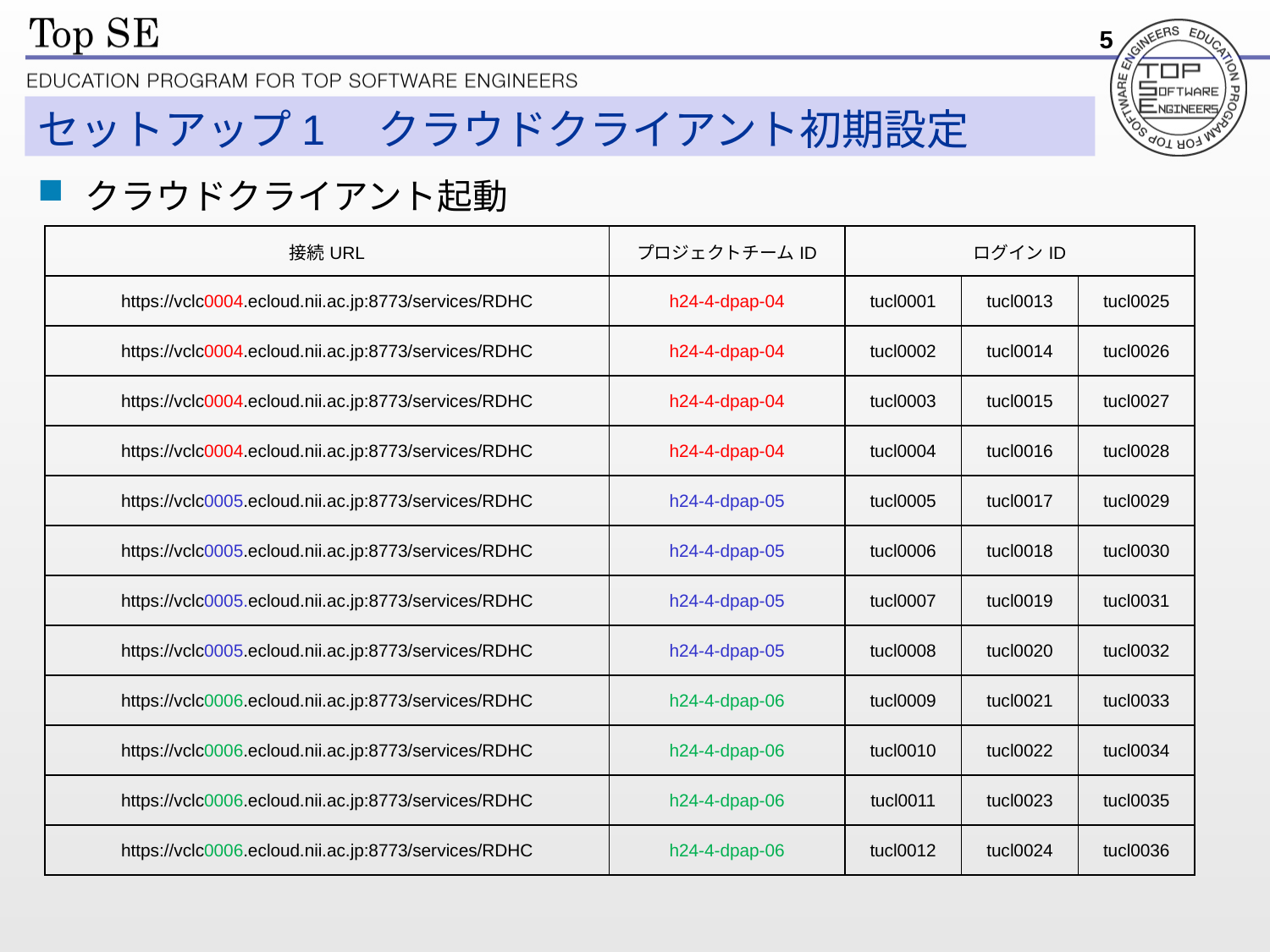

5
# セットアップ1　クラウドクライアント初期設定
クラウドクライアント起動
| 接続URL | プロジェクトチームID | ログインID |  |  |
| --- | --- | --- | --- | --- |
| https://vclc0004.ecloud.nii.ac.jp:8773/services/RDHC | h24-4-dpap-04 | tucl0001 | tucl0013 | tucl0025 |
| https://vclc0004.ecloud.nii.ac.jp:8773/services/RDHC | h24-4-dpap-04 | tucl0002 | tucl0014 | tucl0026 |
| https://vclc0004.ecloud.nii.ac.jp:8773/services/RDHC | h24-4-dpap-04 | tucl0003 | tucl0015 | tucl0027 |
| https://vclc0004.ecloud.nii.ac.jp:8773/services/RDHC | h24-4-dpap-04 | tucl0004 | tucl0016 | tucl0028 |
| https://vclc0005.ecloud.nii.ac.jp:8773/services/RDHC | h24-4-dpap-05 | tucl0005 | tucl0017 | tucl0029 |
| https://vclc0005.ecloud.nii.ac.jp:8773/services/RDHC | h24-4-dpap-05 | tucl0006 | tucl0018 | tucl0030 |
| https://vclc0005.ecloud.nii.ac.jp:8773/services/RDHC | h24-4-dpap-05 | tucl0007 | tucl0019 | tucl0031 |
| https://vclc0005.ecloud.nii.ac.jp:8773/services/RDHC | h24-4-dpap-05 | tucl0008 | tucl0020 | tucl0032 |
| https://vclc0006.ecloud.nii.ac.jp:8773/services/RDHC | h24-4-dpap-06 | tucl0009 | tucl0021 | tucl0033 |
| https://vclc0006.ecloud.nii.ac.jp:8773/services/RDHC | h24-4-dpap-06 | tucl0010 | tucl0022 | tucl0034 |
| https://vclc0006.ecloud.nii.ac.jp:8773/services/RDHC | h24-4-dpap-06 | tucl0011 | tucl0023 | tucl0035 |
| https://vclc0006.ecloud.nii.ac.jp:8773/services/RDHC | h24-4-dpap-06 | tucl0012 | tucl0024 | tucl0036 |